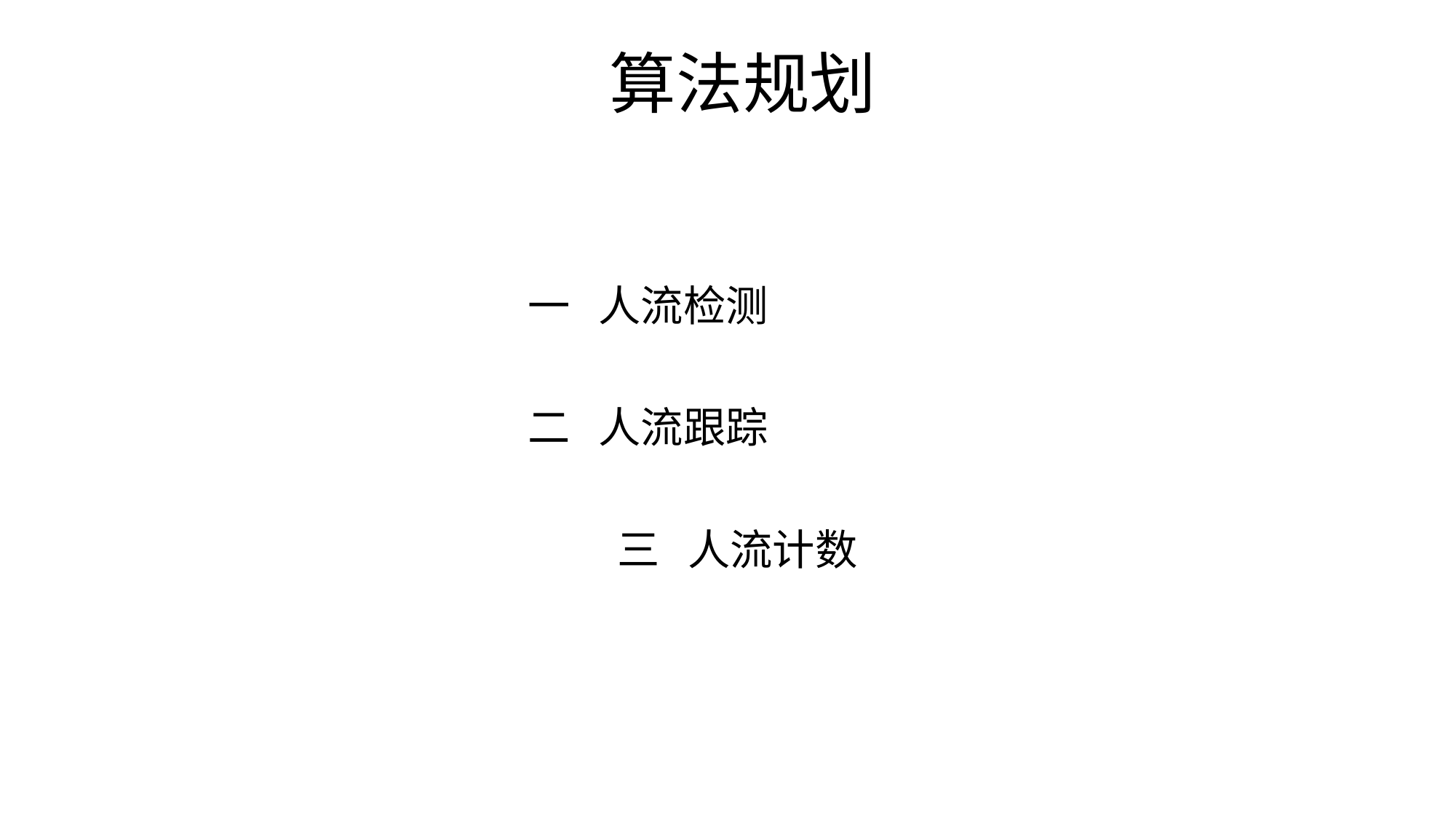

# 算法规划

                                           一   人流检测

                                           二   人流跟踪

 三   人流计数